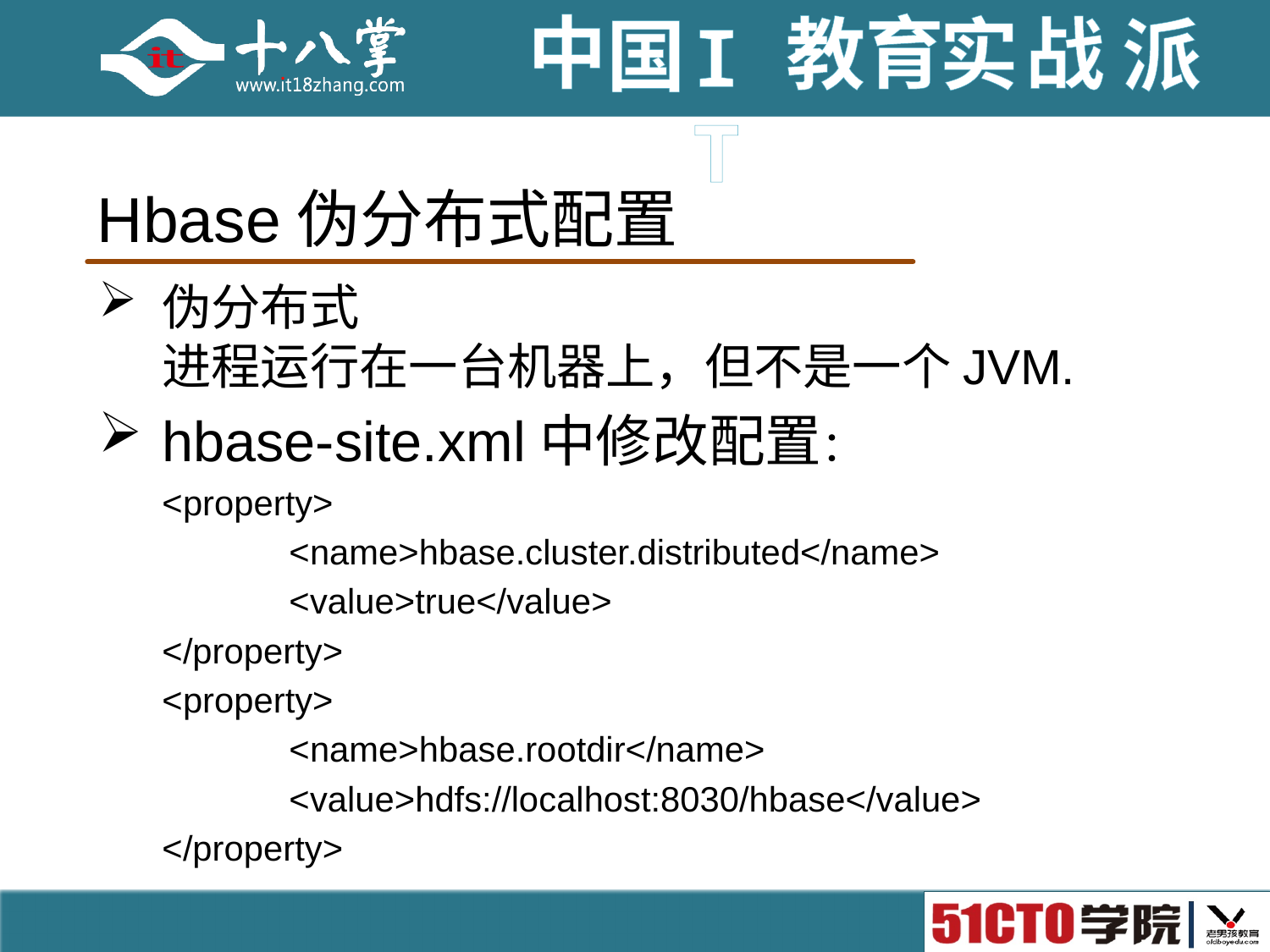

# Hbase伪分布式配置
伪分布式
进程运行在一台机器上，但不是一个JVM.
hbase-site.xml中修改配置：
<property>
	<name>hbase.cluster.distributed</name>
	<value>true</value>
</property>
<property>
	<name>hbase.rootdir</name>
	<value>hdfs://localhost:8030/hbase</value>
</property>